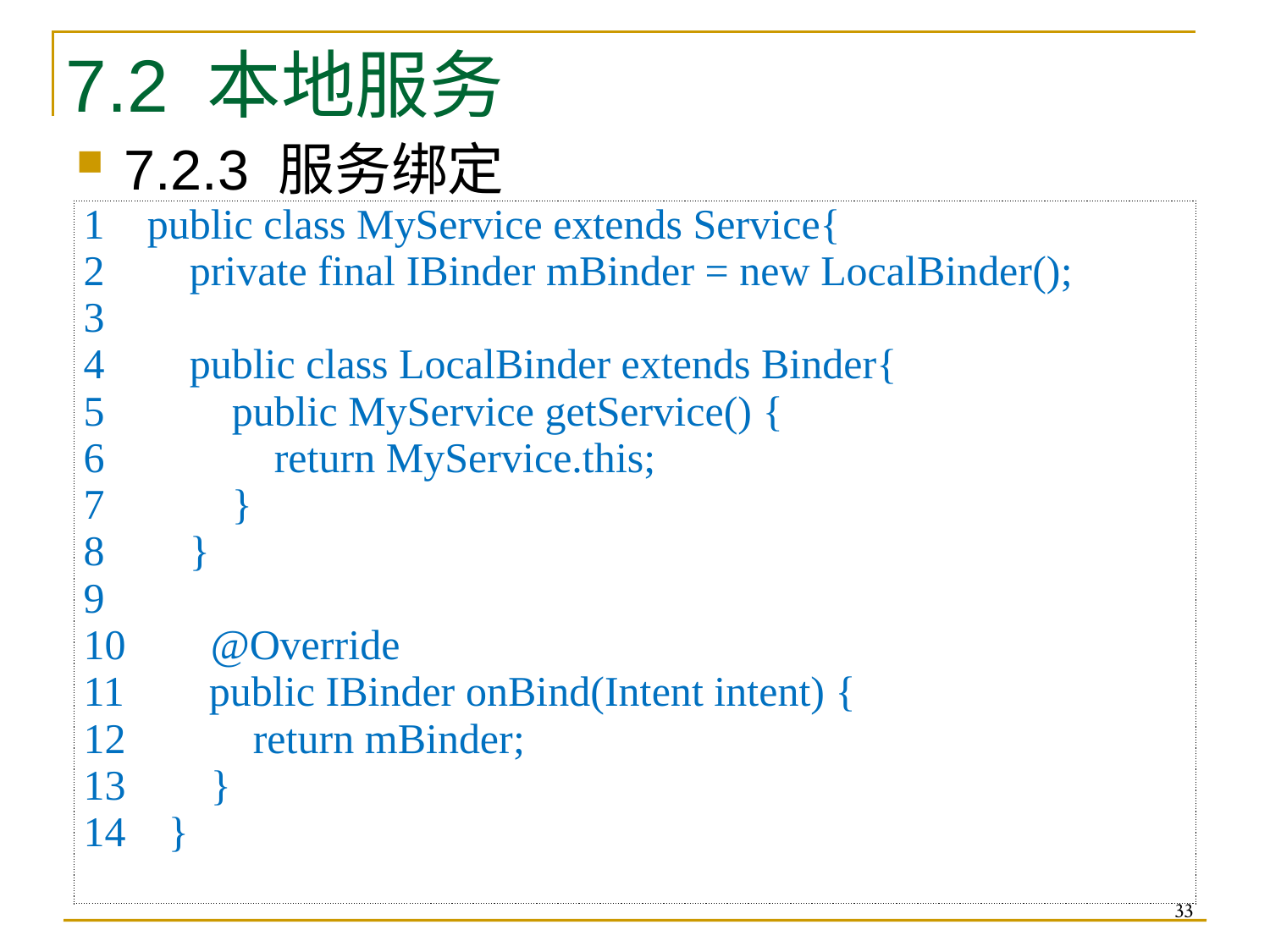

7.2 本地服务
7.2.3 服务绑定
| 1 public class MyService extends Service{ 2 private final IBinder mBinder = new LocalBinder(); 3 4 public class LocalBinder extends Binder{ 5 public MyService getService() { 6 return MyService.this; 7 } 8 } 9 10 @Override 11 public IBinder onBind(Intent intent) { 12 return mBinder; 13 } 14 } |
| --- |
33